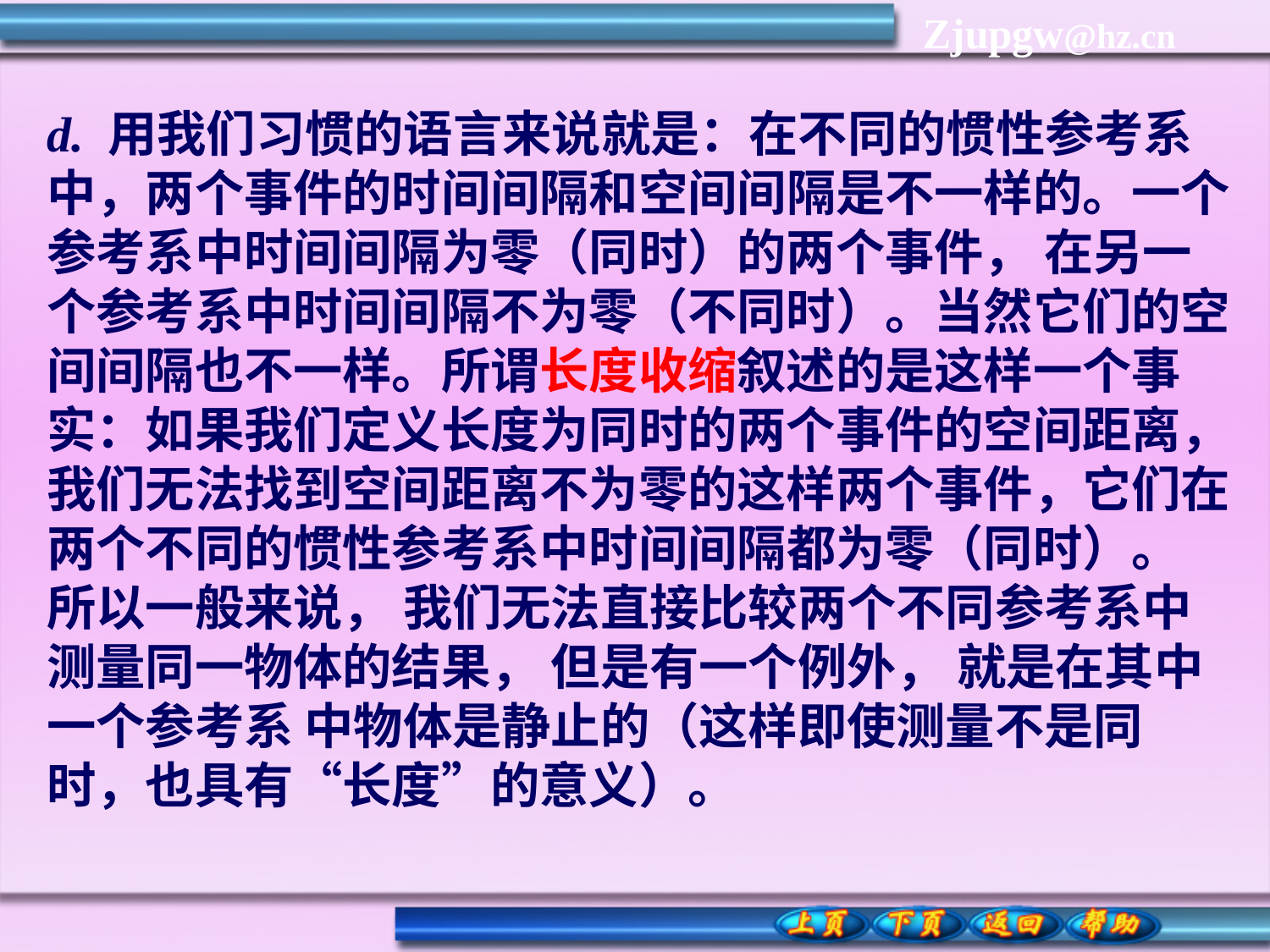

d. 用我们习惯的语言来说就是：在不同的惯性参考系中，两个事件的时间间隔和空间间隔是不一样的。一个参考系中时间间隔为零（同时）的两个事件， 在另一个参考系中时间间隔不为零（不同时）。当然它们的空间间隔也不一样。所谓长度收缩叙述的是这样一个事实：如果我们定义长度为同时的两个事件的空间距离， 我们无法找到空间距离不为零的这样两个事件，它们在两个不同的惯性参考系中时间间隔都为零（同时）。 所以一般来说， 我们无法直接比较两个不同参考系中测量同一物体的结果， 但是有一个例外， 就是在其中一个参考系 中物体是静止的（这样即使测量不是同时，也具有“长度”的意义）。